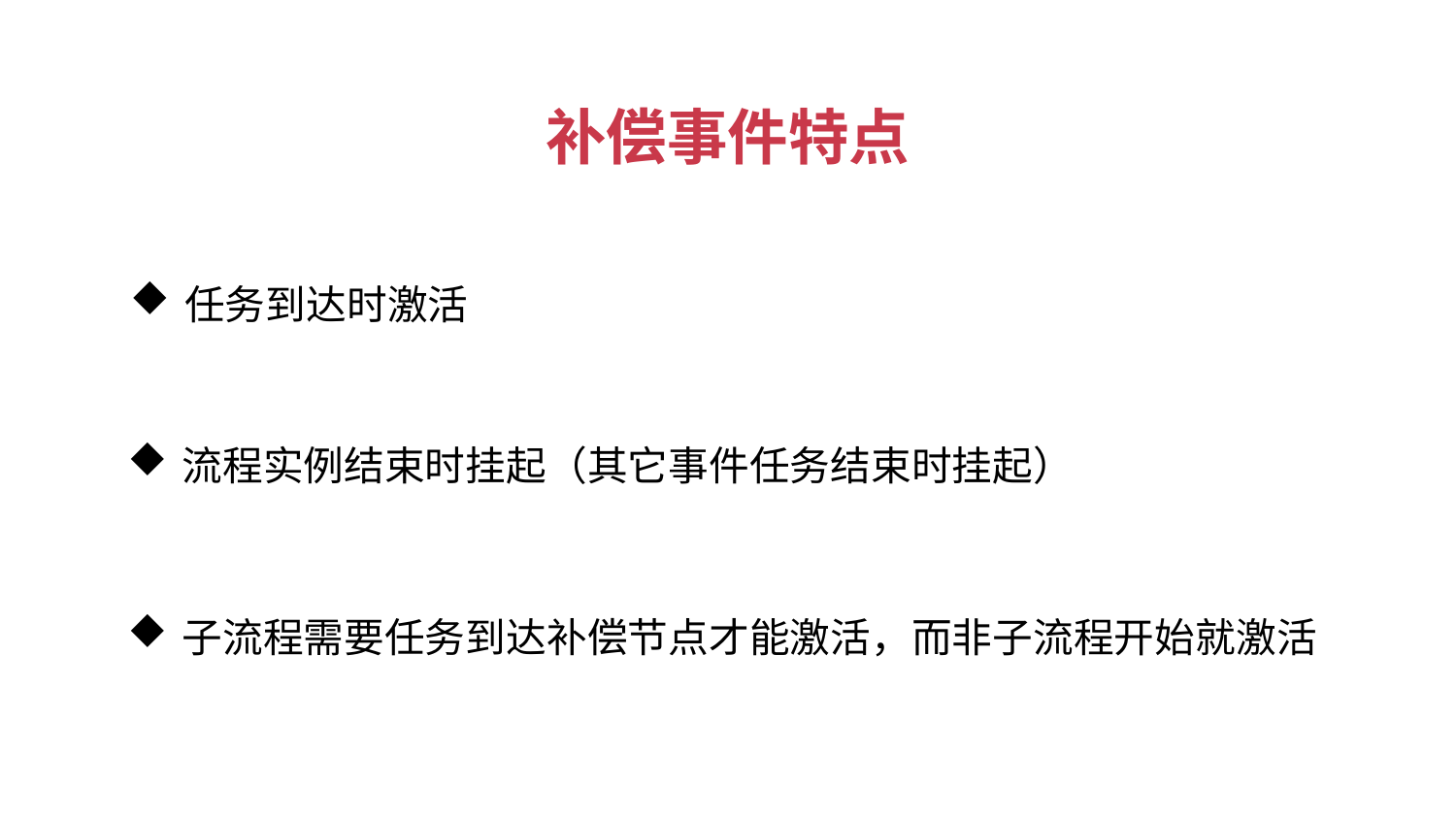

补偿事件特点
任务到达时激活
流程实例结束时挂起（其它事件任务结束时挂起）
子流程需要任务到达补偿节点才能激活，而非子流程开始就激活